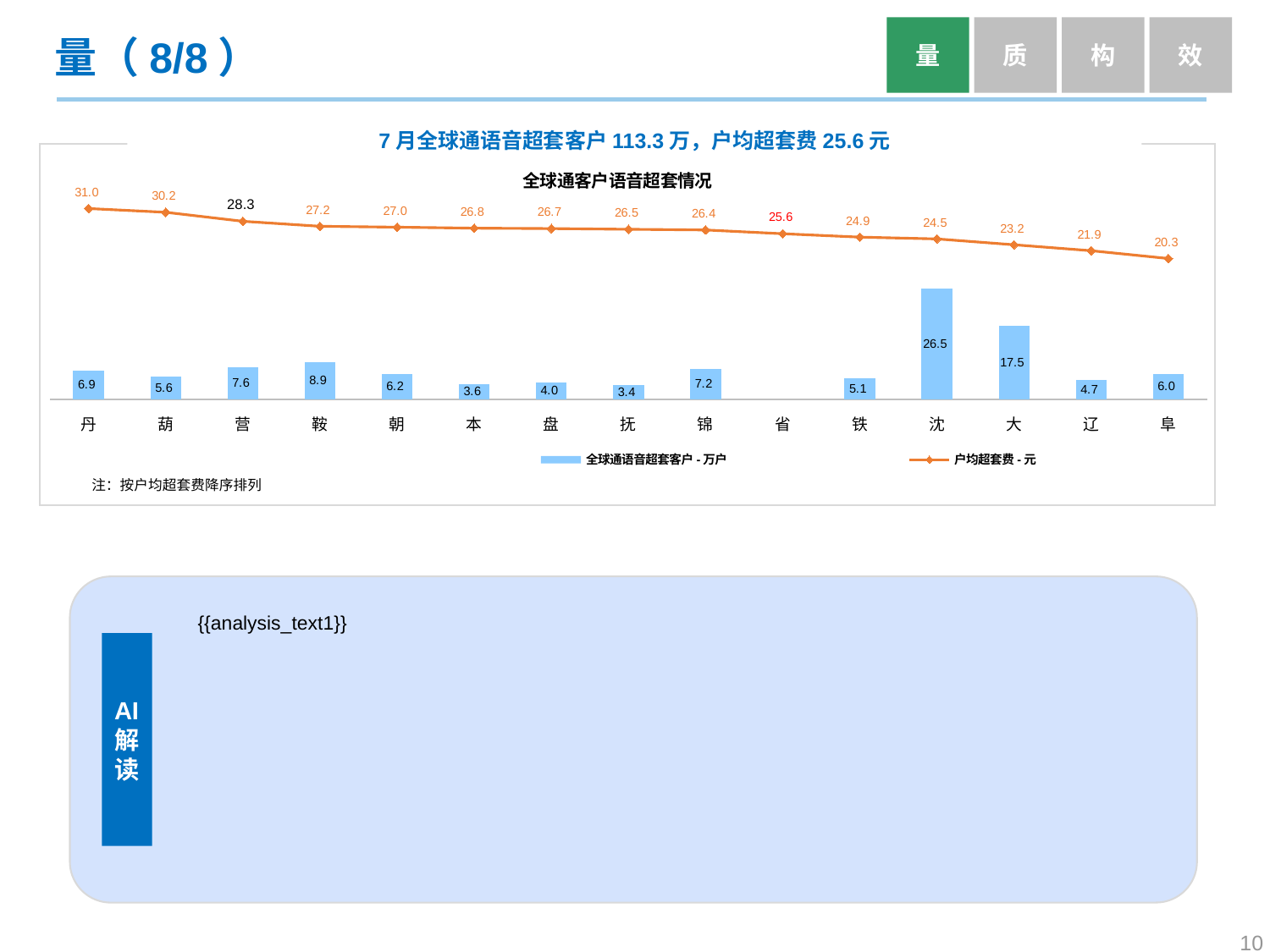

量
质
构
效
量（8/8）
7月全球通语音超套客户113.3万，户均超套费25.6元
|  |
| --- |

### Chart: 全球通客户语音超套情况

| Category | 全球通语音超套客户-万户 | 户均超套费-元 |
|---|---|---|
| 丹 | 6.8779 | 30.98 |
| 葫 | 5.5742 | 30.18 |
| 营 | 7.6492 | 28.25 |
| 鞍 | 8.9374 | 27.18 |
| 朝 | 6.1698 | 26.99 |
| 本 | 3.6016 | 26.77 |
| 盘 | 4.0463 | 26.68 |
| 抚 | 3.3502 | 26.53 |
| 锦 | 7.2311 | 26.39 |
| 省 | None | 25.58 |
| 铁 | 5.1181 | 24.85 |
| 沈 | 26.52 | 24.47 |
| 大 | 17.53 | 23.21 |
| 辽 | 4.6639 | 21.93 |
| 阜 | 6.0488 | 20.26 |
注：按户均超套费降序排列

{{analysis_text1}}
AI解
读